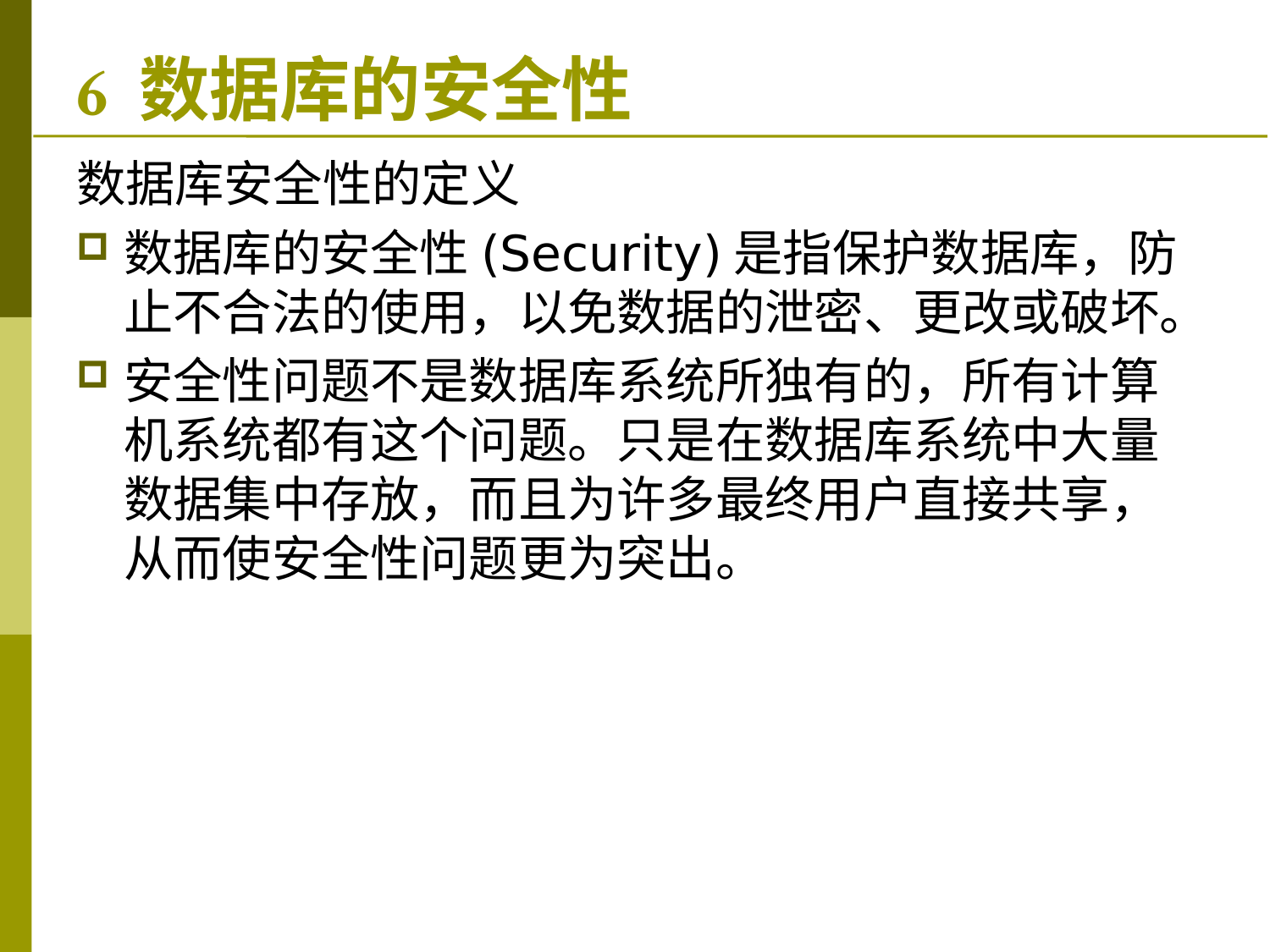

# 6 数据库的安全性
数据库安全性的定义
数据库的安全性(Security)是指保护数据库，防止不合法的使用，以免数据的泄密、更改或破坏。
安全性问题不是数据库系统所独有的，所有计算机系统都有这个问题。只是在数据库系统中大量数据集中存放，而且为许多最终用户直接共享，从而使安全性问题更为突出。